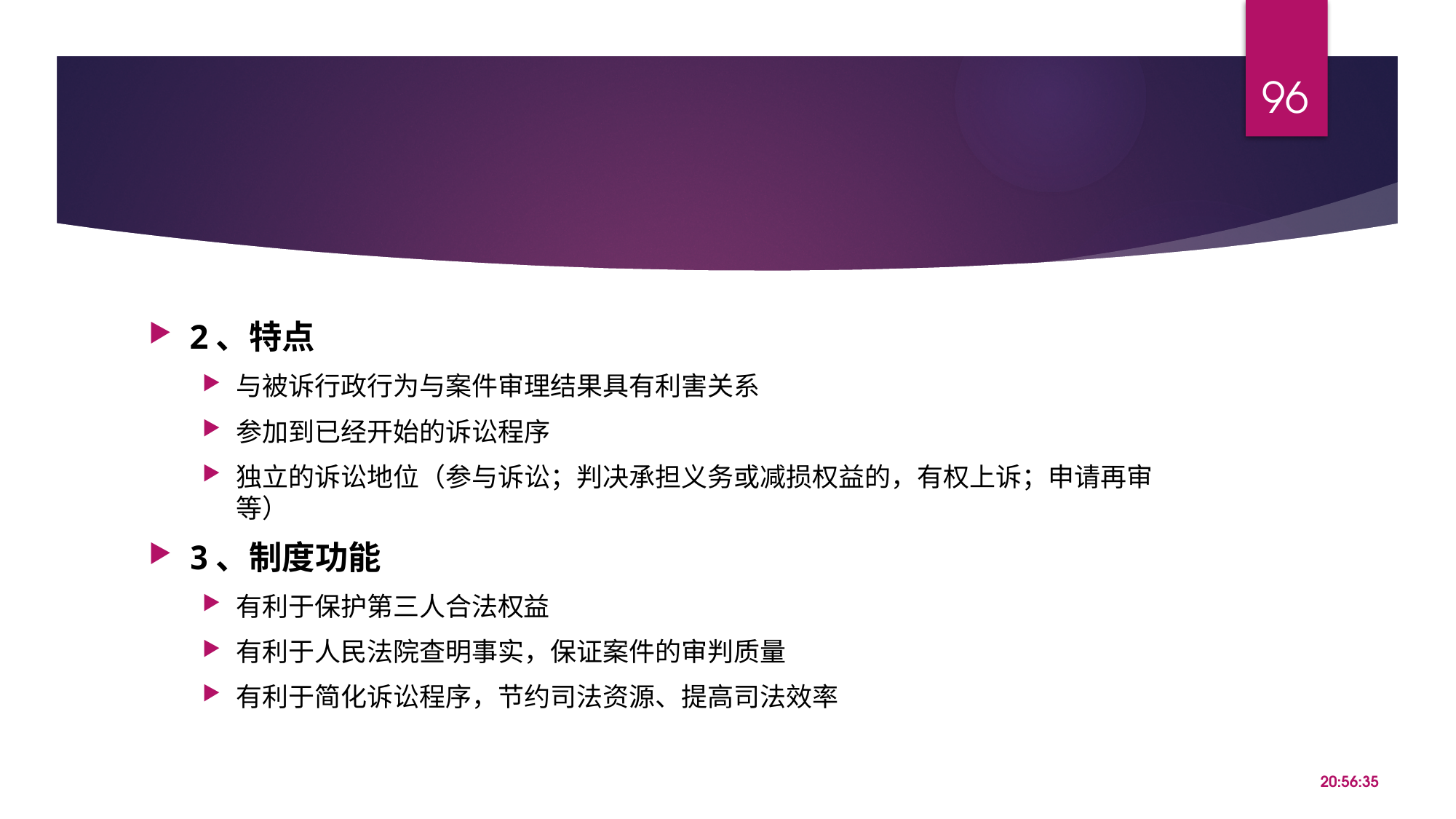

96
#
2、特点
与被诉行政行为与案件审理结果具有利害关系
参加到已经开始的诉讼程序
独立的诉讼地位（参与诉讼；判决承担义务或减损权益的，有权上诉；申请再审等）
3、制度功能
有利于保护第三人合法权益
有利于人民法院查明事实，保证案件的审判质量
有利于简化诉讼程序，节约司法资源、提高司法效率

20:56:35